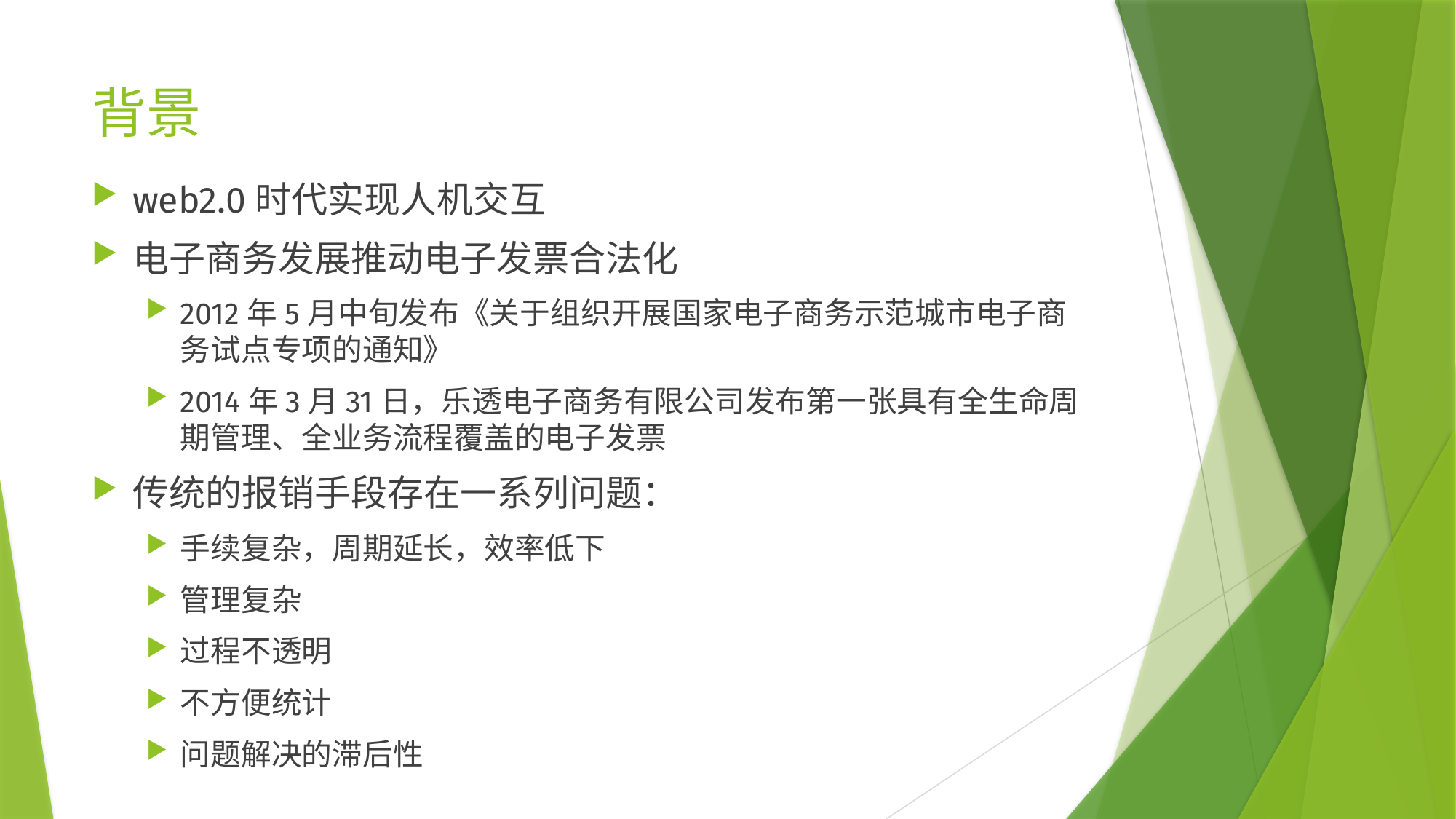

# 背景
web2.0时代实现人机交互
电子商务发展推动电子发票合法化
2012年5月中旬发布《关于组织开展国家电子商务示范城市电子商务试点专项的通知》
2014年3月31日，乐透电子商务有限公司发布第一张具有全生命周期管理、全业务流程覆盖的电子发票
传统的报销手段存在一系列问题：
手续复杂，周期延长，效率低下
管理复杂
过程不透明
不方便统计
问题解决的滞后性